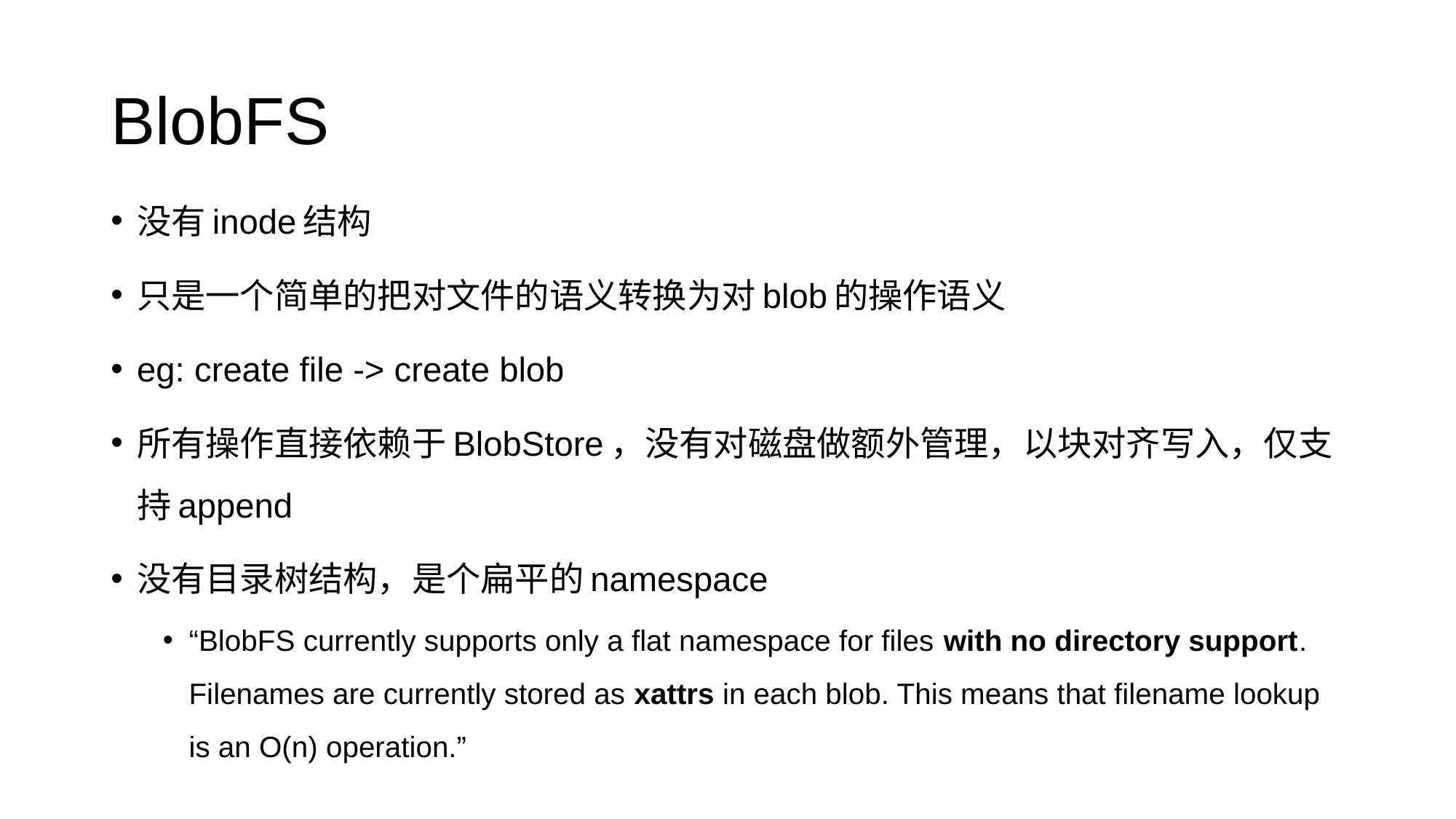

# BlobFS
没有inode结构
只是一个简单的把对文件的语义转换为对blob的操作语义
eg: create file -> create blob
所有操作直接依赖于BlobStore，没有对磁盘做额外管理，以块对齐写入，仅支持append
没有目录树结构，是个扁平的namespace
“BlobFS currently supports only a flat namespace for files with no directory support. Filenames are currently stored as xattrs in each blob. This means that filename lookup is an O(n) operation.”